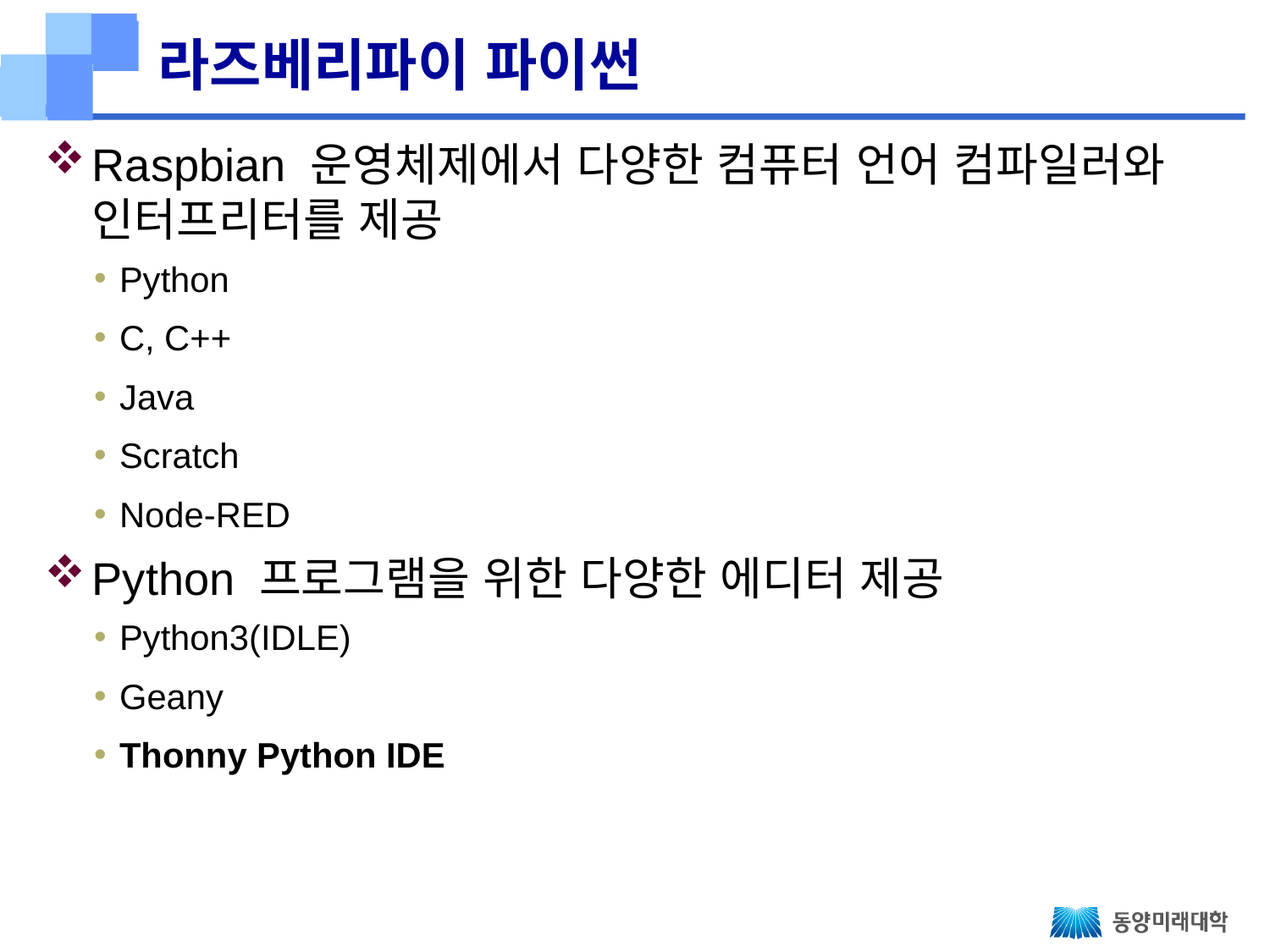

# 라즈베리파이 파이썬
Raspbian 운영체제에서 다양한 컴퓨터 언어 컴파일러와 인터프리터를 제공
Python
C, C++
Java
Scratch
Node-RED
Python 프로그램을 위한 다양한 에디터 제공
Python3(IDLE)
Geany
Thonny Python IDE